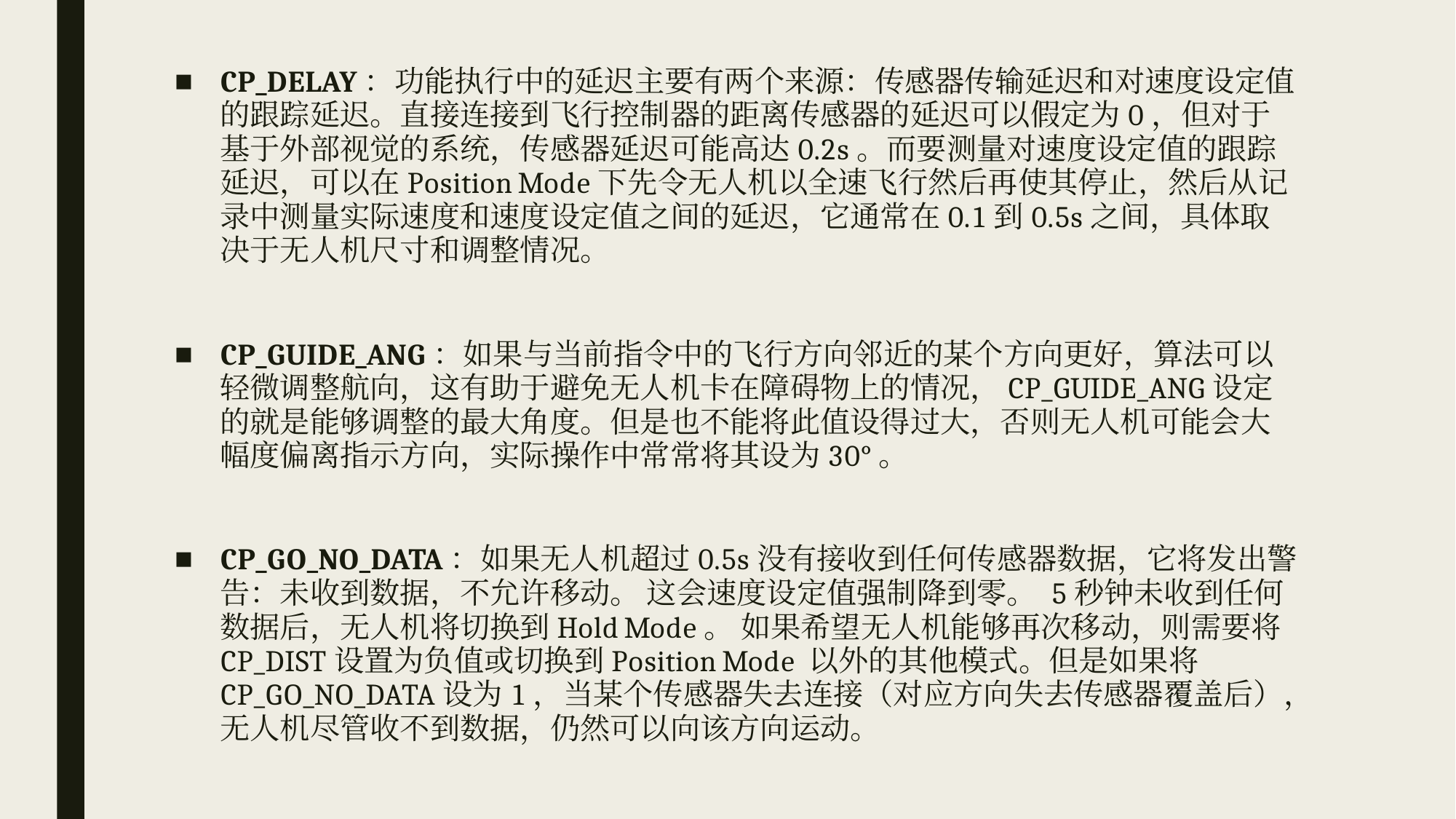

CP_DELAY：功能执行中的延迟主要有两个来源：传感器传输延迟和对速度设定值的跟踪延迟。直接连接到飞行控制器的距离传感器的延迟可以假定为0，但对于基于外部视觉的系统，传感器延迟可能高达0.2s。而要测量对速度设定值的跟踪延迟，可以在Position Mode下先令无人机以全速飞行然后再使其停止，然后从记录中测量实际速度和速度设定值之间的延迟，它通常在0.1到0.5s之间，具体取决于无人机尺寸和调整情况。

CP_GUIDE_ANG：如果与当前指令中的飞行方向邻近的某个方向更好，算法可以轻微调整航向，这有助于避免无人机卡在障碍物上的情况，CP_GUIDE_ANG设定的就是能够调整的最大角度。但是也不能将此值设得过大，否则无人机可能会大幅度偏离指示方向，实际操作中常常将其设为30°。

CP_GO_NO_DATA：如果无人机超过0.5s没有接收到任何传感器数据，它将发出警告：未收到数据，不允许移动。 这会速度设定值强制降到零。 5秒钟未收到任何数据后，无人机将切换到Hold Mode。 如果希望无人机能够再次移动，则需要将CP_DIST设置为负值或切换到Position Mode 以外的其他模式。但是如果将CP_GO_NO_DATA设为1，当某个传感器失去连接（对应方向失去传感器覆盖后），无人机尽管收不到数据，仍然可以向该方向运动。